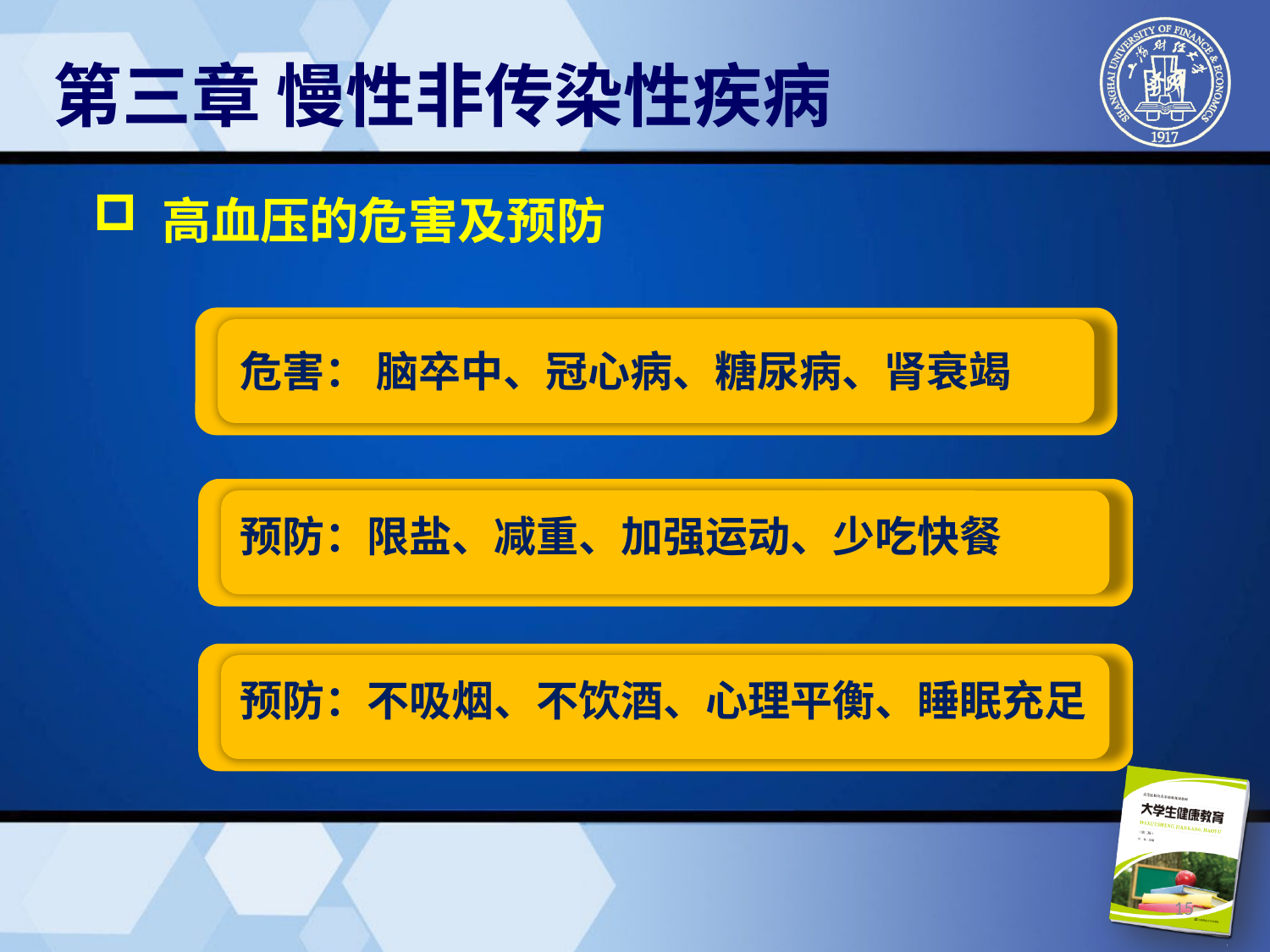

第三章 慢性非传染性疾病
 高血压的危害及预防

  危害： 脑卒中、冠心病、糖尿病、肾衰竭

  预防：限盐、减重、加强运动、少吃快餐

  预防：不吸烟、不饮酒、心理平衡、睡眠充足
15